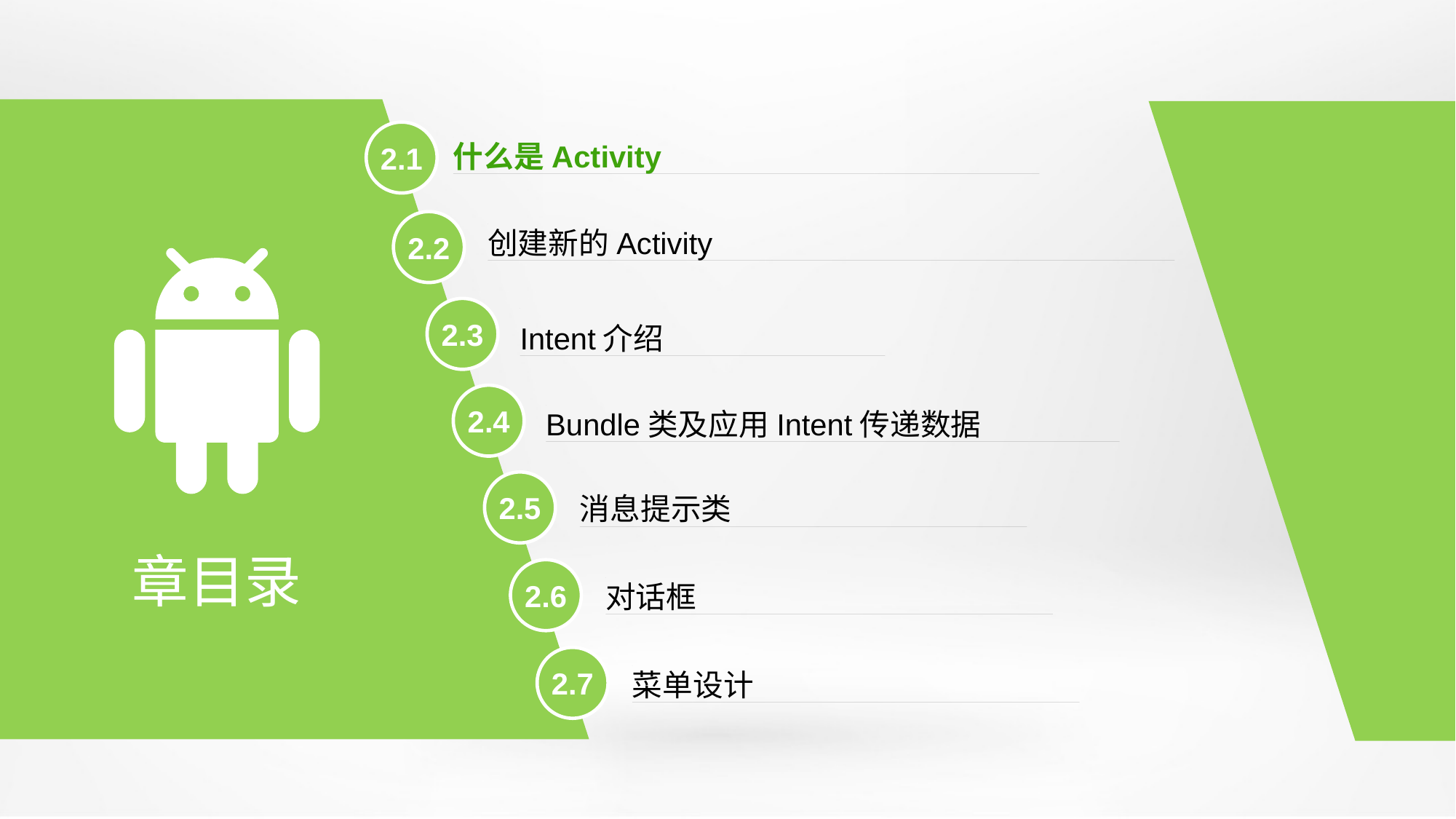

2.1
什么是Activity
2.2
创建新的Activity

2.3
Intent介绍
2.4
Bundle类及应用Intent传递数据
2.5
消息提示类
章目录
2.6
对话框
2.7
菜单设计